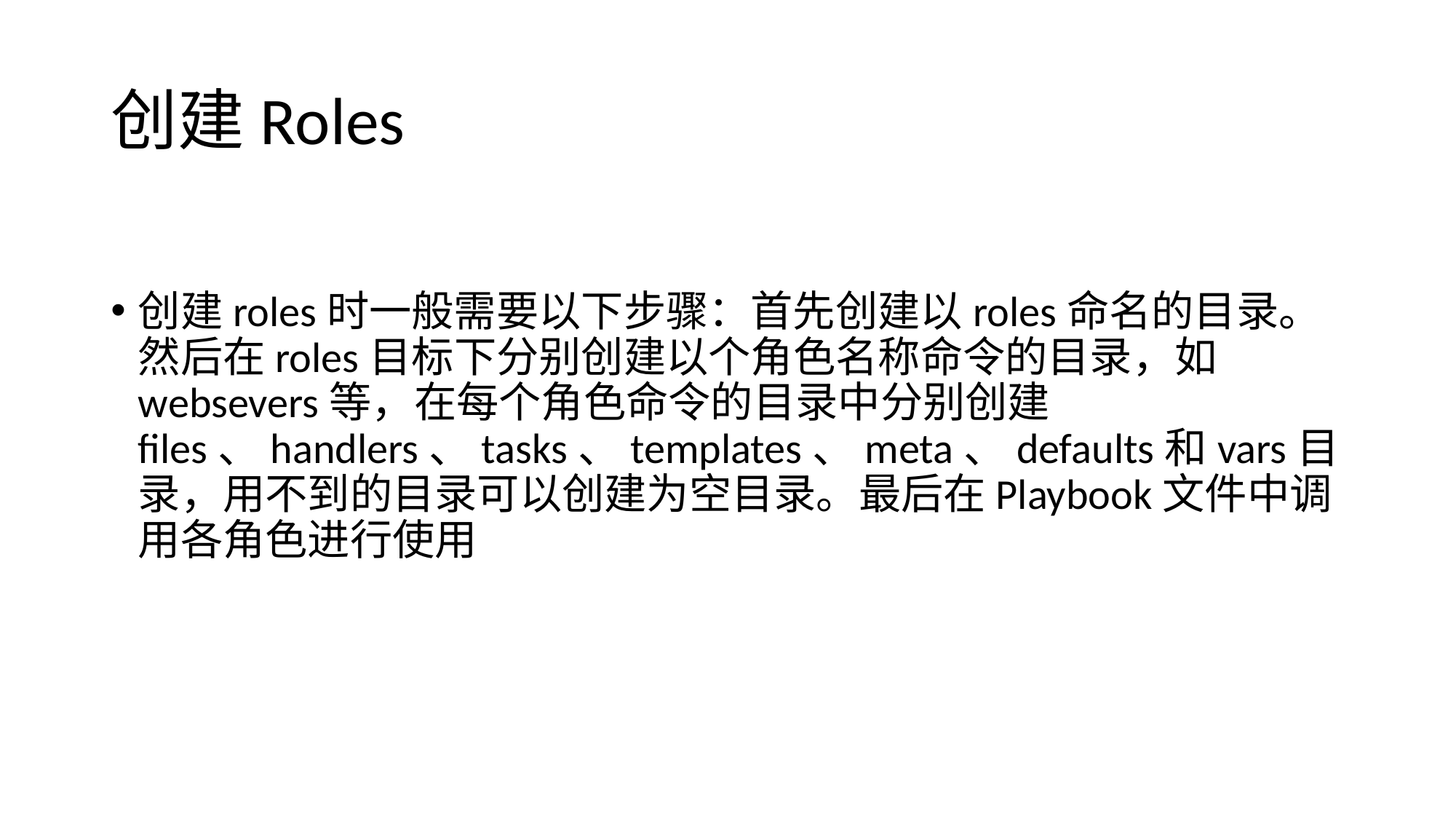

# 创建Roles

创建roles时一般需要以下步骤：首先创建以roles命名的目录。然后在roles目标下分别创建以个角色名称命令的目录，如websevers等，在每个角色命令的目录中分别创建files、handlers、tasks、templates、meta、defaults和vars目录，用不到的目录可以创建为空目录。最后在Playbook文件中调用各角色进行使用